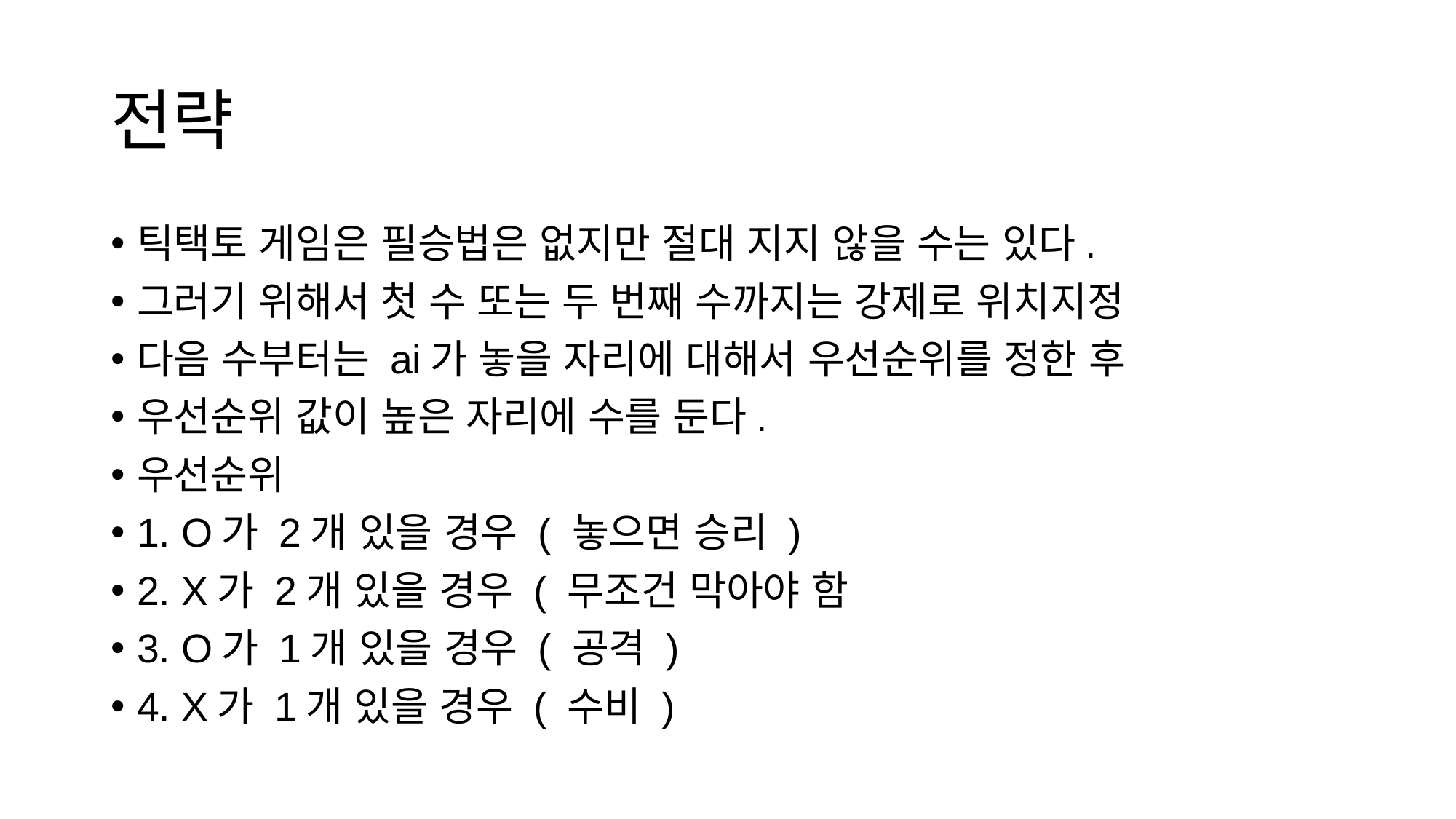

# 전략
틱택토 게임은 필승법은 없지만 절대 지지 않을 수는 있다.
그러기 위해서 첫 수 또는 두 번째 수까지는 강제로 위치지정
다음 수부터는 ai가 놓을 자리에 대해서 우선순위를 정한 후
우선순위 값이 높은 자리에 수를 둔다.
우선순위
1. O가 2개 있을 경우 ( 놓으면 승리 )
2. X가 2개 있을 경우 ( 무조건 막아야 함
3. O가 1개 있을 경우 ( 공격 )
4. X가 1개 있을 경우 ( 수비 )